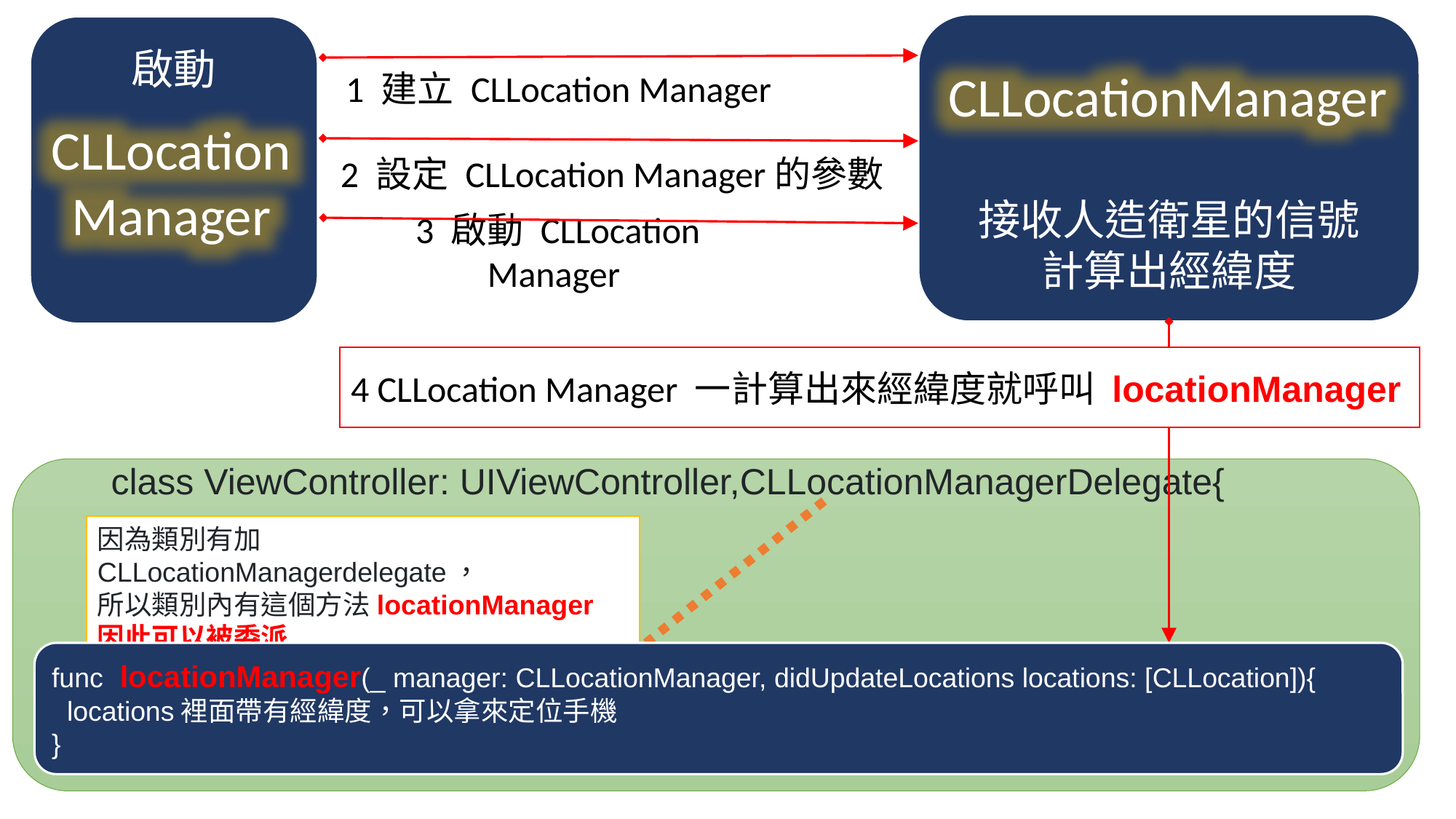

接收人造衛星的信號
計算出經緯度
啟動

CLLocationManager
1 建立 CLLocation Manager
CLLocation
Manager
2 設定 CLLocation Manager的參數
3 啟動 CLLocation Manager
4 CLLocation Manager 一計算出來經緯度就呼叫 locationManager
class ViewController: UIViewController,CLLocationManagerDelegate{

因為類別有加CLLocationManagerdelegate，
所以類別內有這個方法locationManager
因此可以被委派
func  locationManager(_ manager: CLLocationManager, didUpdateLocations locations: [CLLocation]){
  locations裡面帶有經緯度，可以拿來定位手機
}